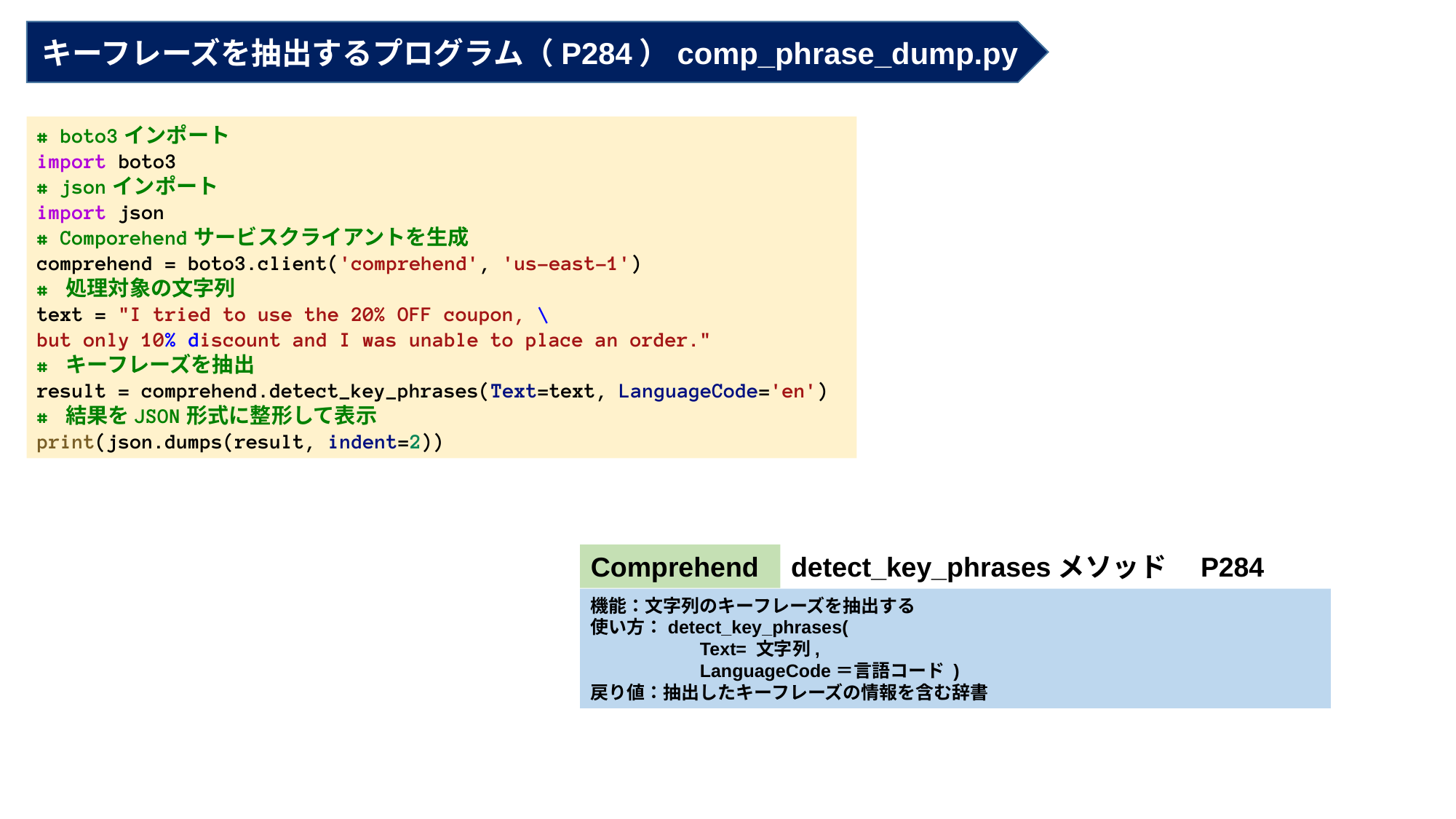

キーフレーズを抽出するプログラム（P284）comp_phrase_dump.py
# boto3インポート
import boto3
# jsonインポート
import json
# Comporehendサービスクライアントを生成
comprehend = boto3.client('comprehend', 'us-east-1')
# 処理対象の文字列
text = "I tried to use the 20% OFF coupon, \
but only 10% discount and I was unable to place an order."
# キーフレーズを抽出
result = comprehend.detect_key_phrases(Text=text, LanguageCode='en')
# 結果をJSON形式に整形して表示
print(json.dumps(result, indent=2))
Comprehend
detect_key_phrasesメソッド　P284
機能：文字列のキーフレーズを抽出する
使い方：detect_key_phrases(
	Text= 文字列,
	LanguageCode＝言語コード )
戻り値：抽出したキーフレーズの情報を含む辞書